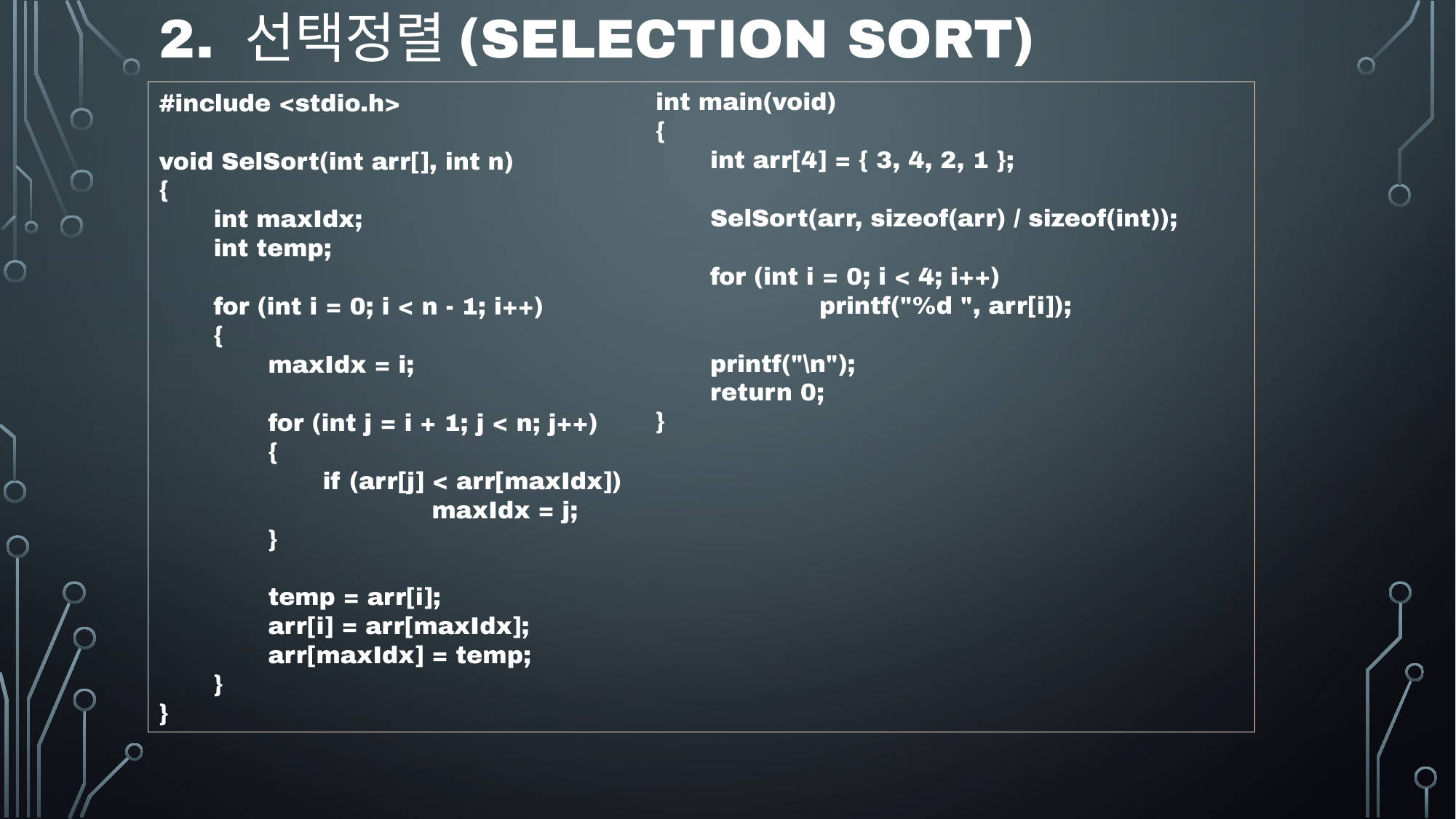

2. 선택정렬(Selection Sort)
int main(void)
{
int arr[4] = { 3, 4, 2, 1 };

SelSort(arr, sizeof(arr) / sizeof(int));

for (int i = 0; i < 4; i++)
	printf("%d ", arr[i]);

printf("\n");
return 0;
}
#include <stdio.h>

void SelSort(int arr[], int n)
{
int maxIdx;
int temp;

for (int i = 0; i < n - 1; i++)
{
maxIdx = i;

for (int j = i + 1; j < n; j++)
{
if (arr[j] < arr[maxIdx])
	maxIdx = j;
}

temp = arr[i];
arr[i] = arr[maxIdx];
arr[maxIdx] = temp;
}
}